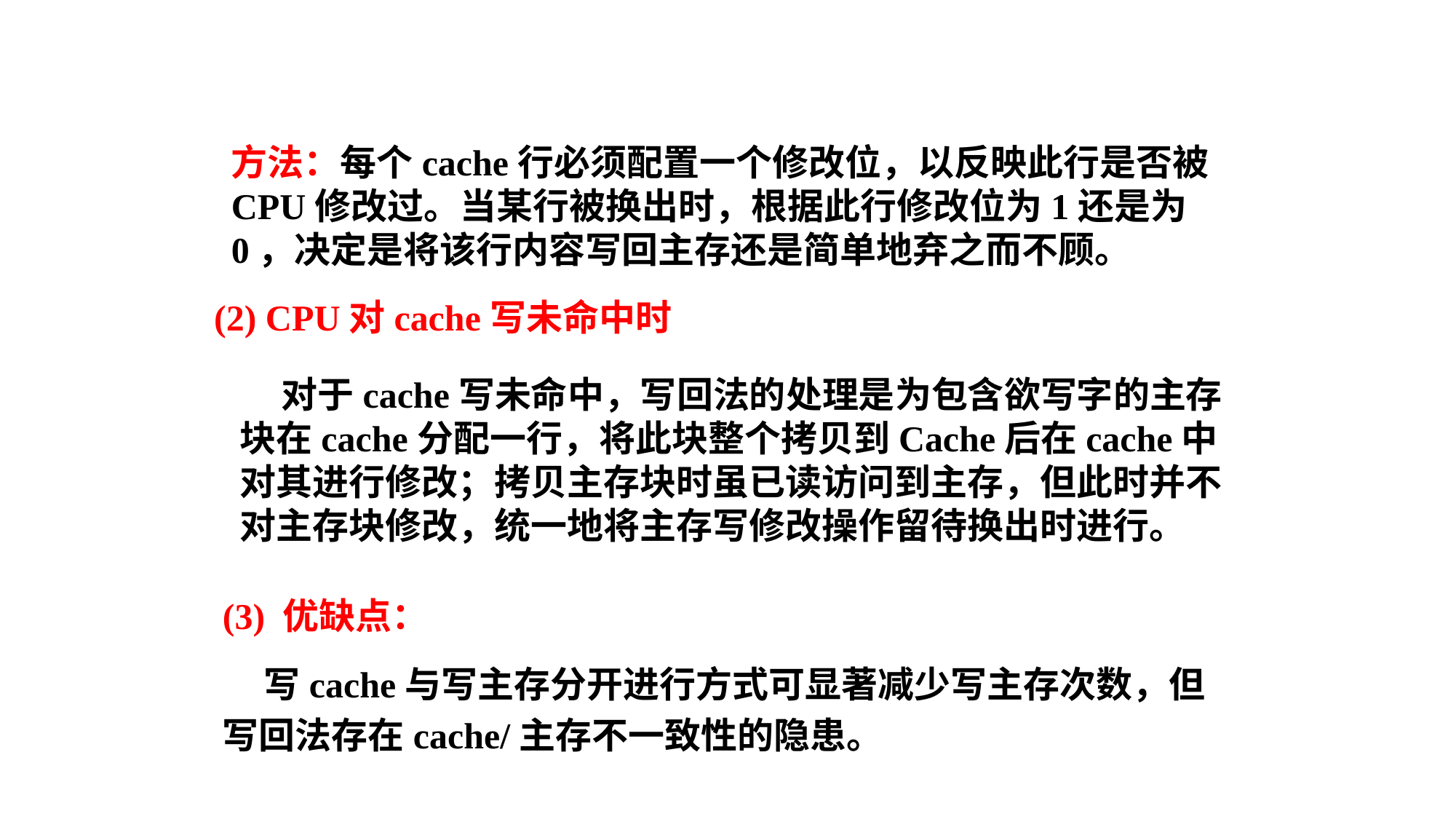

方法：每个cache行必须配置一个修改位，以反映此行是否被CPU修改过。当某行被换出时，根据此行修改位为1还是为0，决定是将该行内容写回主存还是简单地弃之而不顾。
(2) CPU对cache写未命中时
    对于cache写未命中，写回法的处理是为包含欲写字的主存块在cache分配一行，将此块整个拷贝到Cache后在cache中对其进行修改；拷贝主存块时虽已读访问到主存，但此时并不对主存块修改，统一地将主存写修改操作留待换出时进行。
(3) 优缺点：
    写cache与写主存分开进行方式可显著减少写主存次数，但写回法存在cache/主存不一致性的隐患。